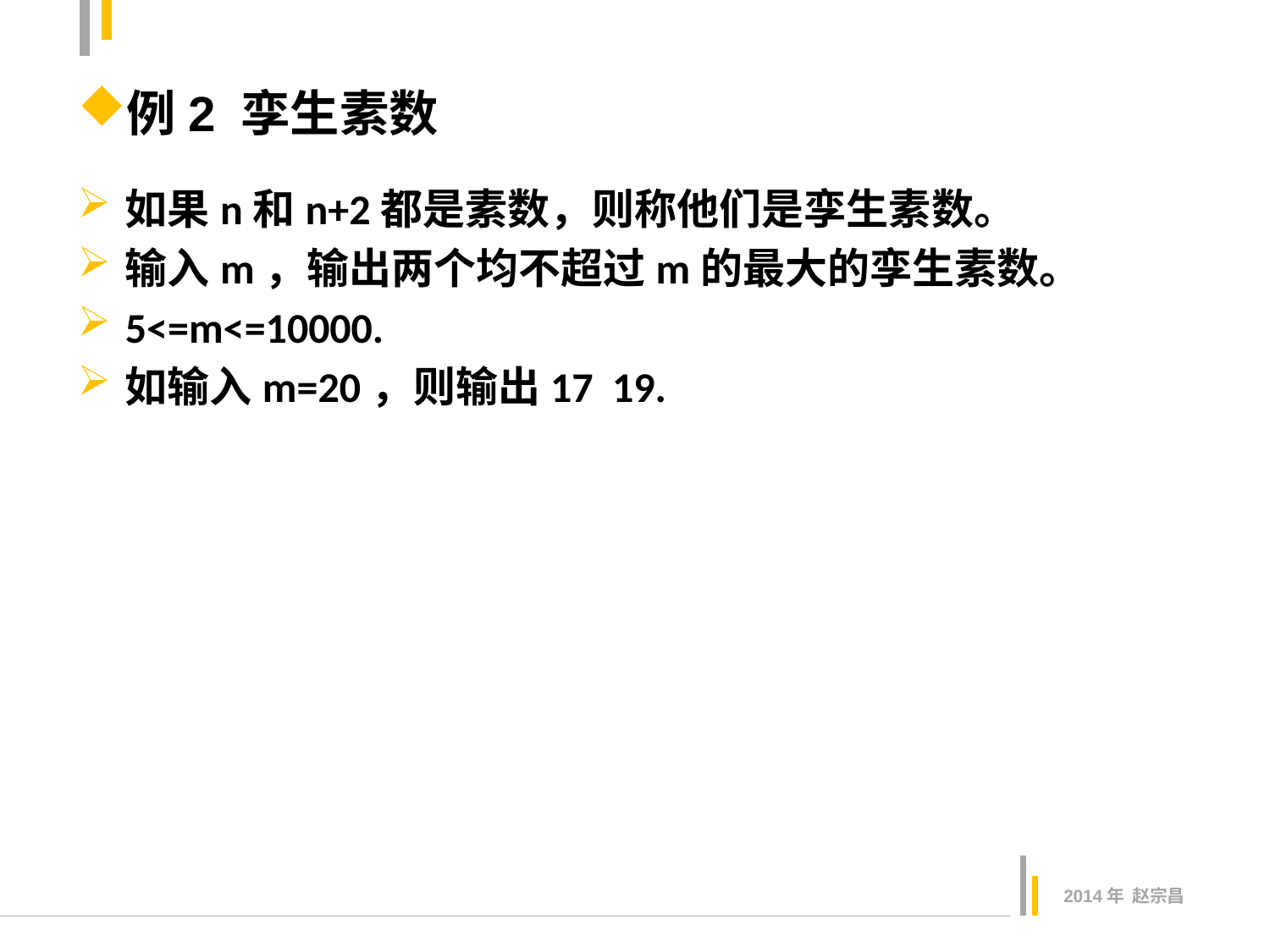

例2 孪生素数
如果n和n+2都是素数，则称他们是孪生素数。
输入m，输出两个均不超过m的最大的孪生素数。
5<=m<=10000.
如输入m=20，则输出17  19.